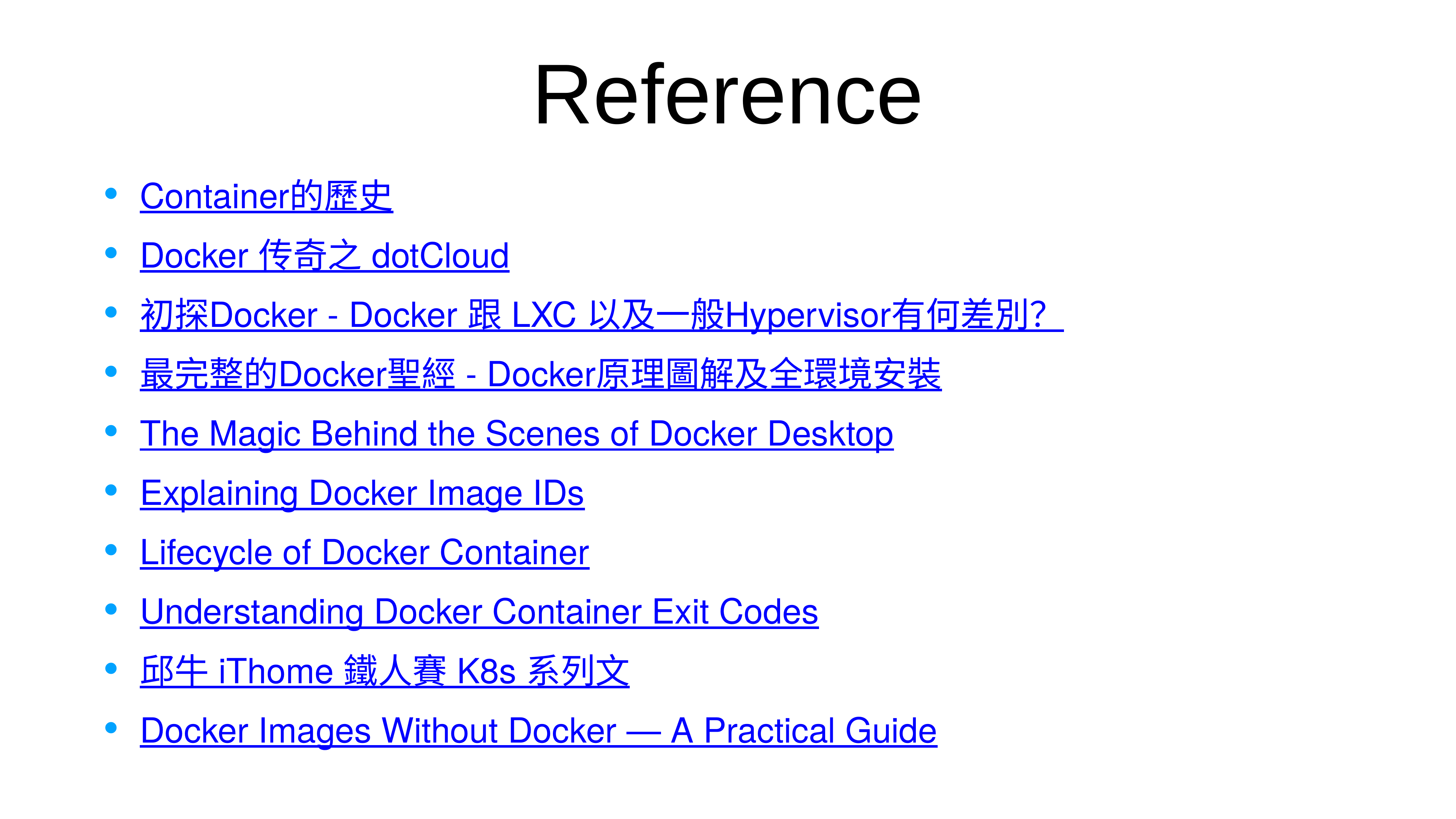

# Reference
Container的歷史
Docker 传奇之 dotCloud
初探Docker - Docker 跟 LXC 以及一般Hypervisor有何差別？
最完整的Docker聖經 - Docker原理圖解及全環境安裝
The Magic Behind the Scenes of Docker Desktop
Explaining Docker Image IDs
Lifecycle of Docker Container
Understanding Docker Container Exit Codes
邱牛 iThome 鐵人賽 K8s 系列文
Docker Images Without Docker — A Practical Guide